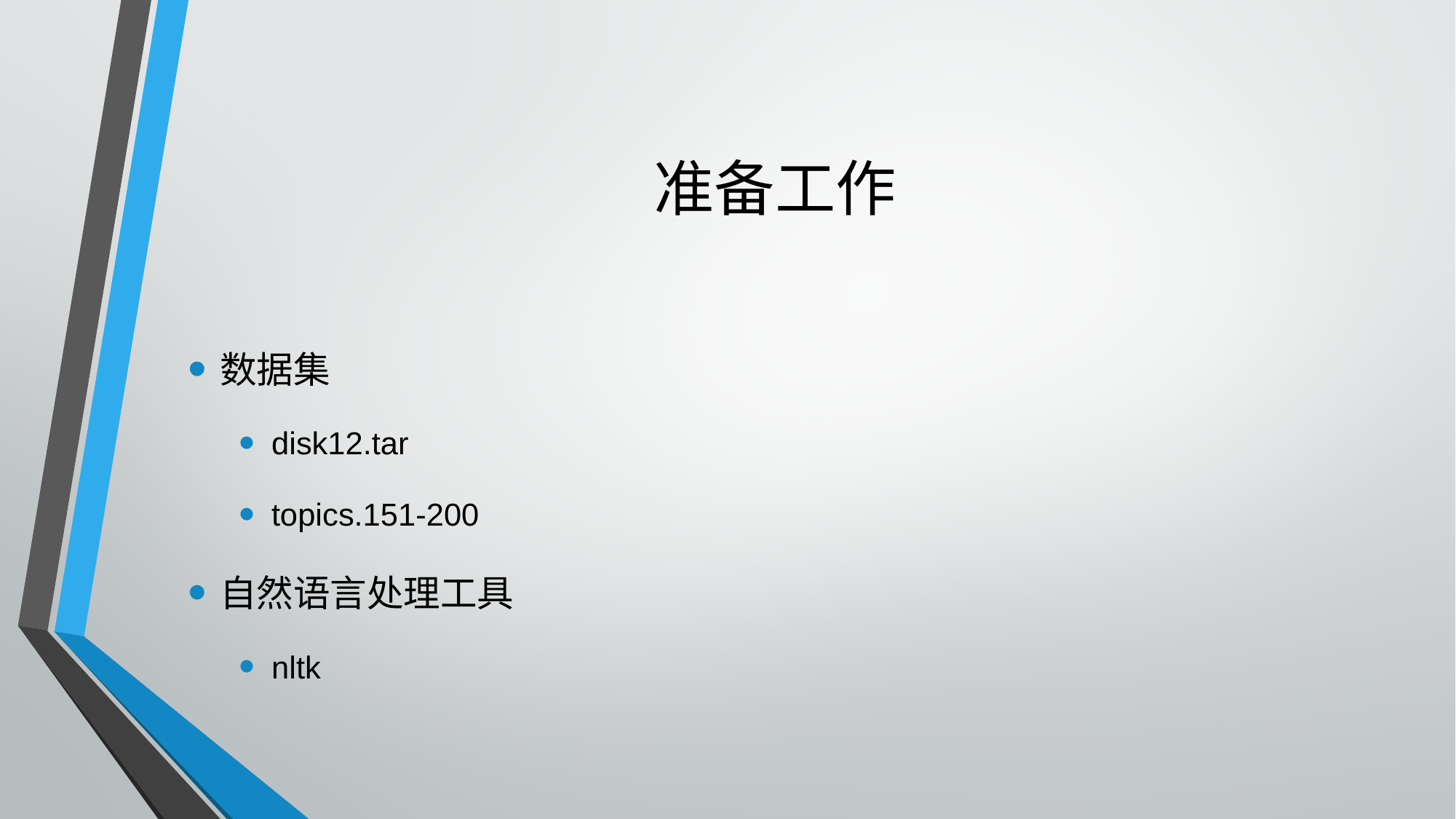

# 准备工作
数据集
disk12.tar
topics.151-200
自然语言处理工具
nltk